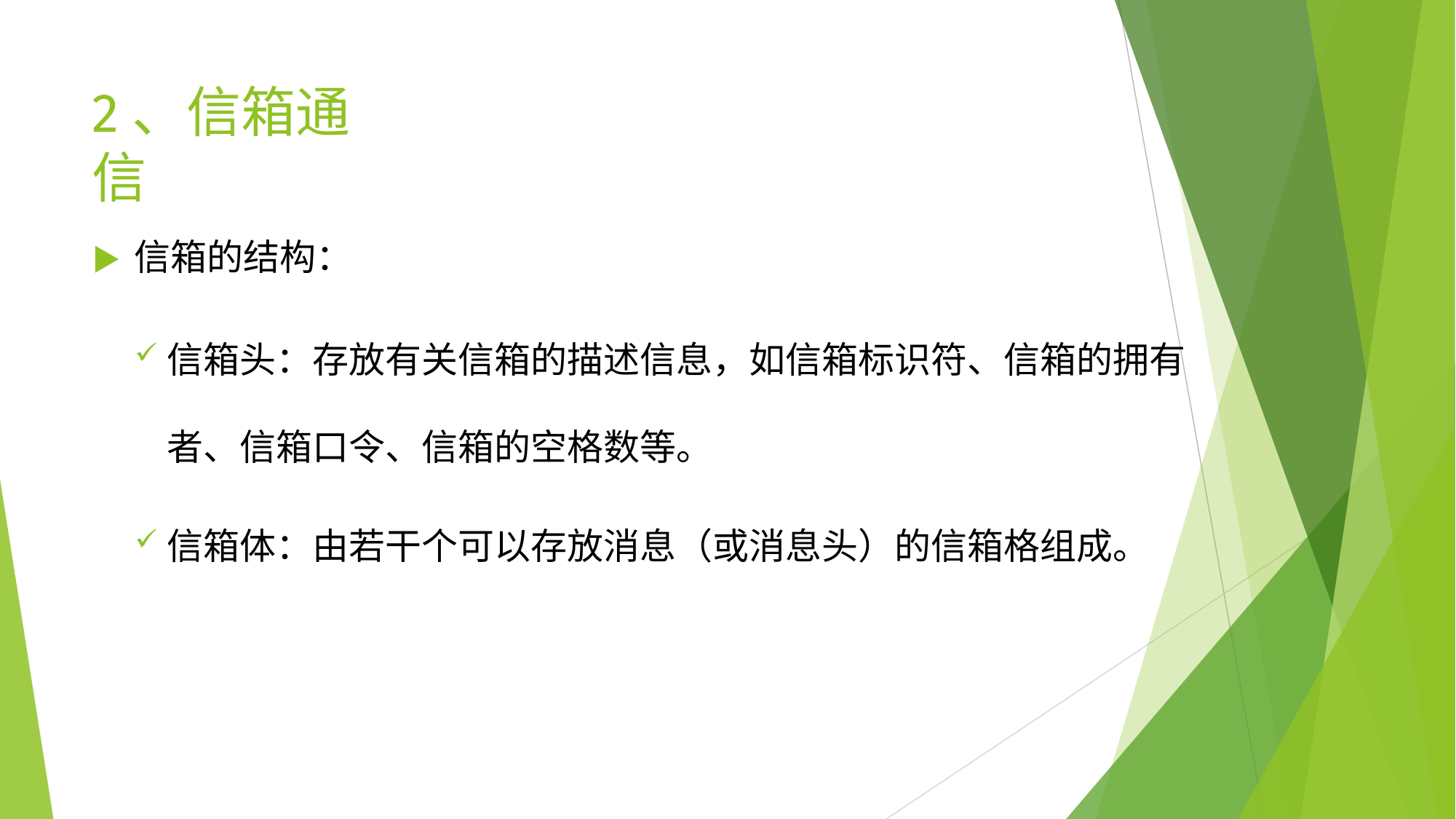

# 2、信箱通信
▶	信箱的结构：
信箱头：存放有关信箱的描述信息，如信箱标识符、信箱的拥有 者、信箱口令、信箱的空格数等。

信箱体：由若干个可以存放消息（或消息头）的信箱格组成。